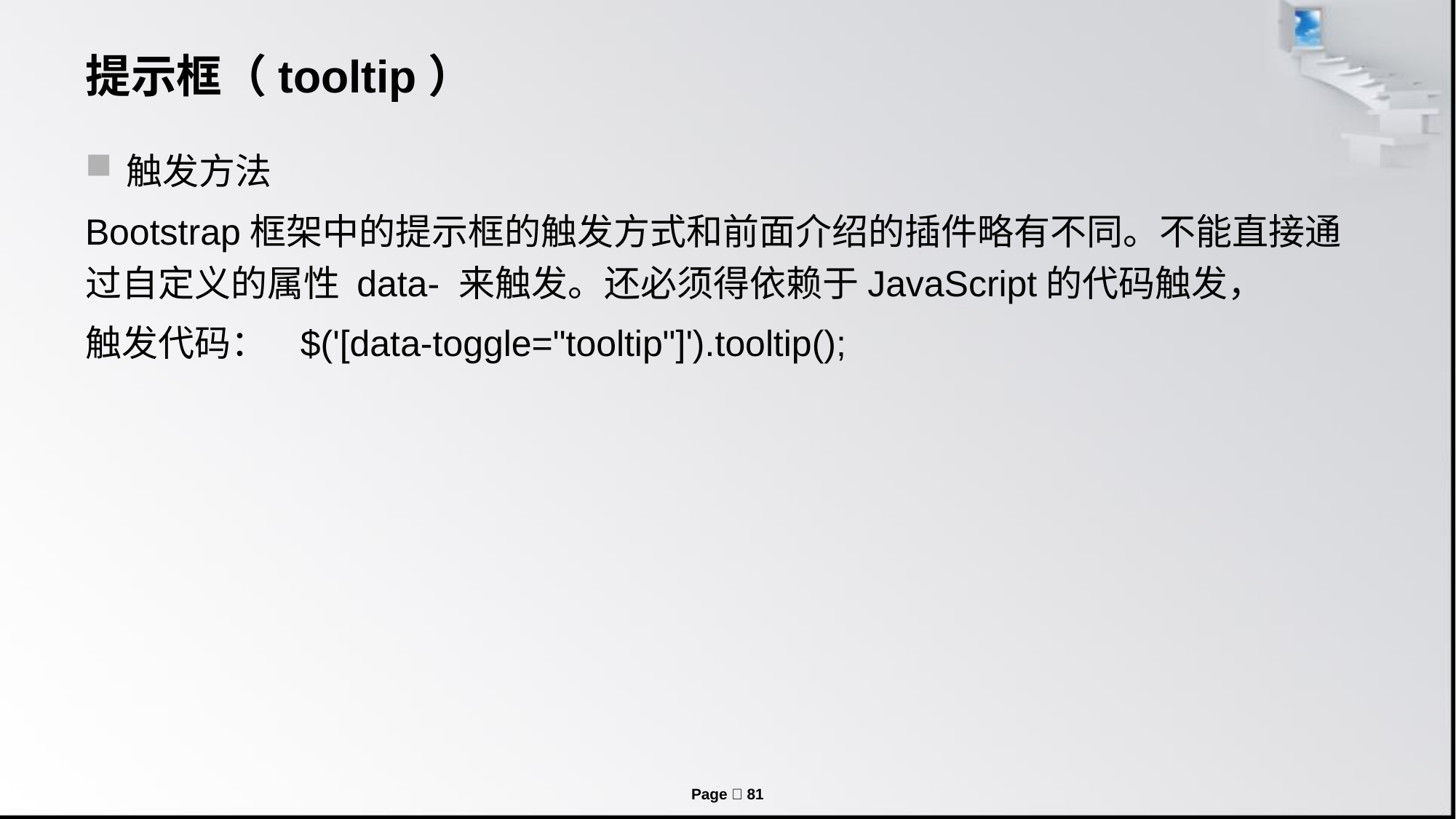

# 提示框（tooltip）
触发方法
Bootstrap框架中的提示框的触发方式和前面介绍的插件略有不同。不能直接通过自定义的属性 data- 来触发。还必须得依赖于JavaScript的代码触发，
触发代码：   $('[data-toggle="tooltip"]').tooltip();